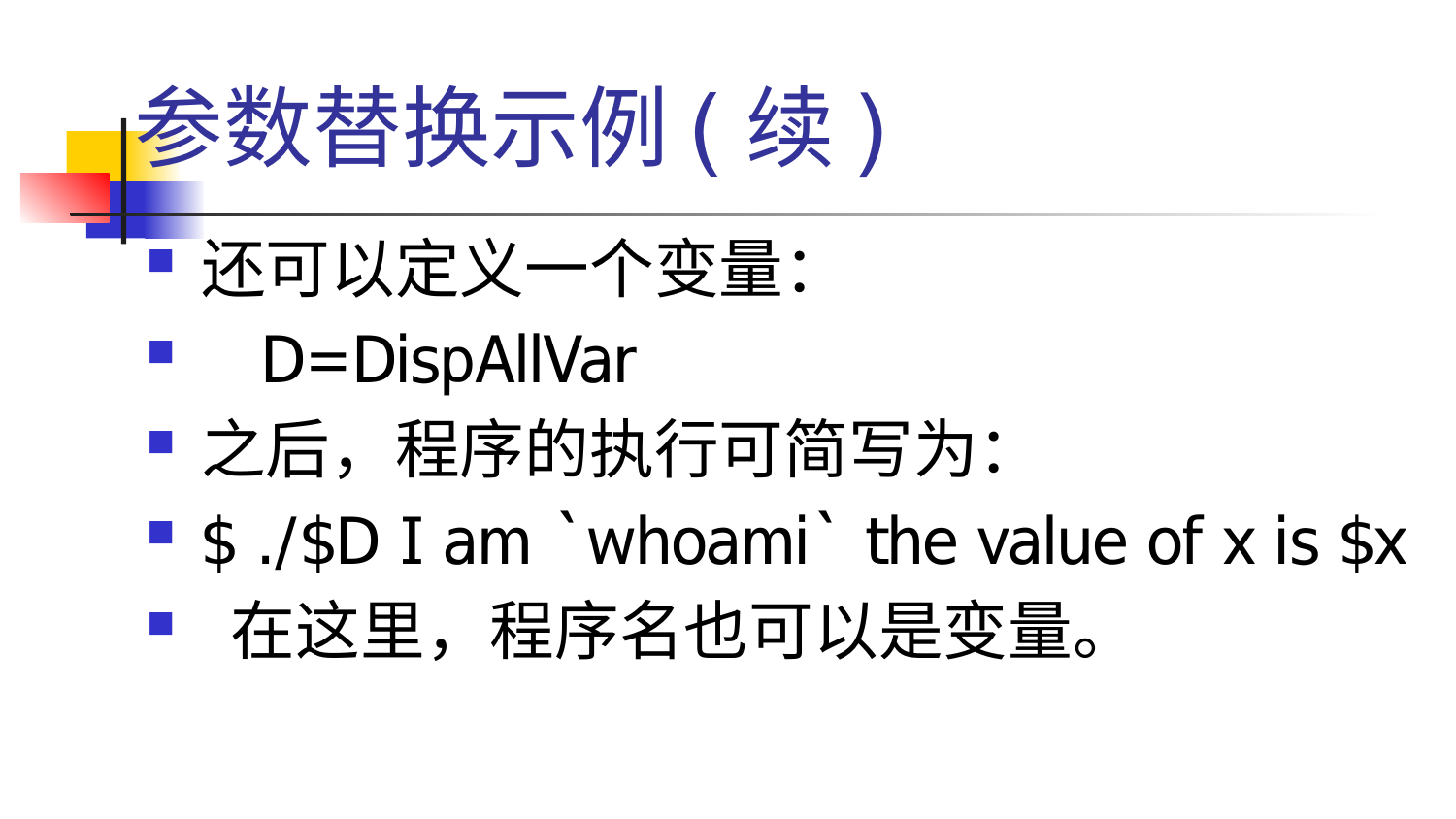

# 参数替换示例(续)
还可以定义一个变量：
   D=DispAllVar
之后，程序的执行可简写为：
$ ./$D I am `whoami` the value of x is $x
 在这里，程序名也可以是变量。